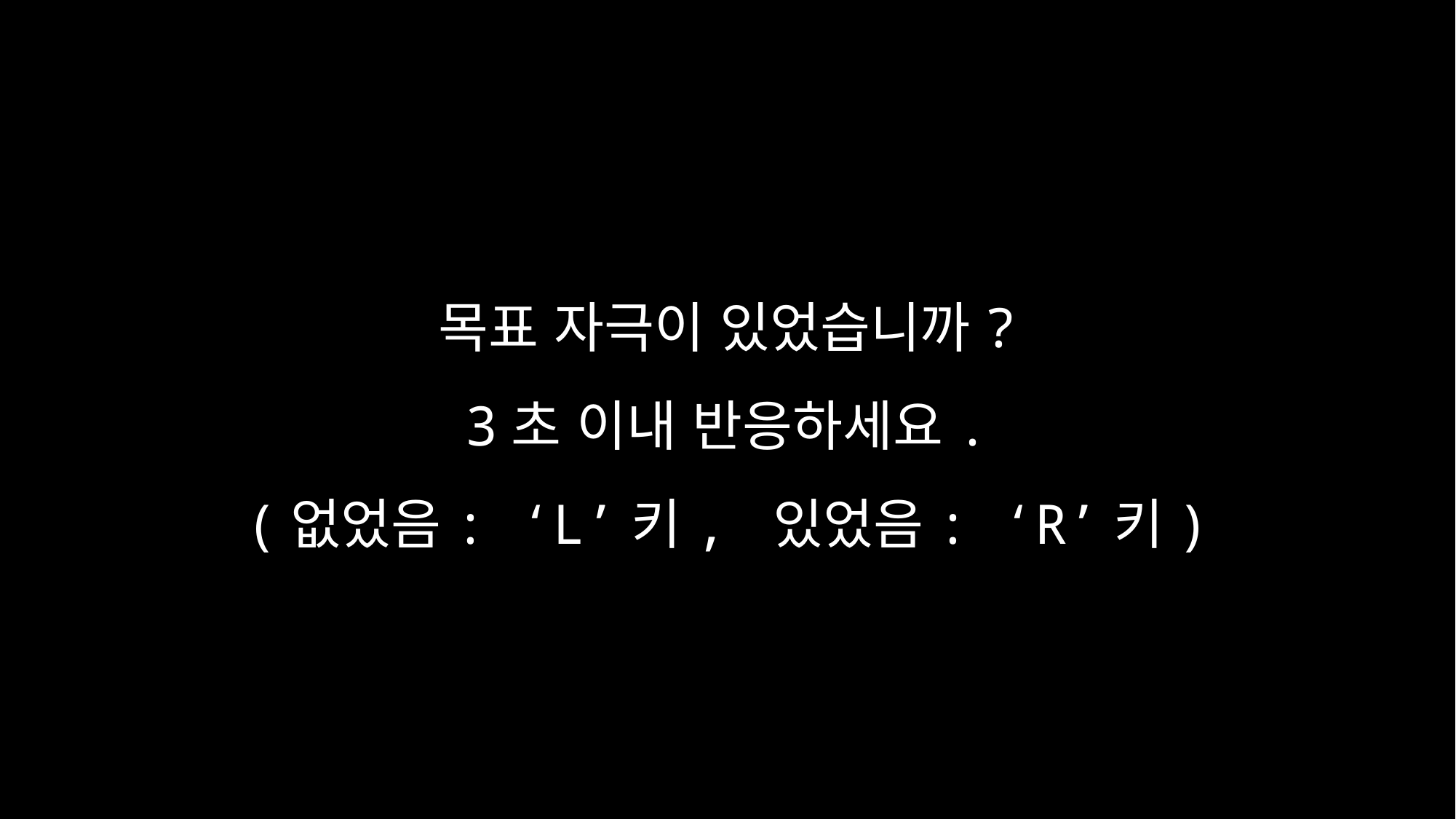

목표 자극이 있었습니까?
3초 이내 반응하세요.
(없었음: ‘L’키, 있었음: ‘R’키)